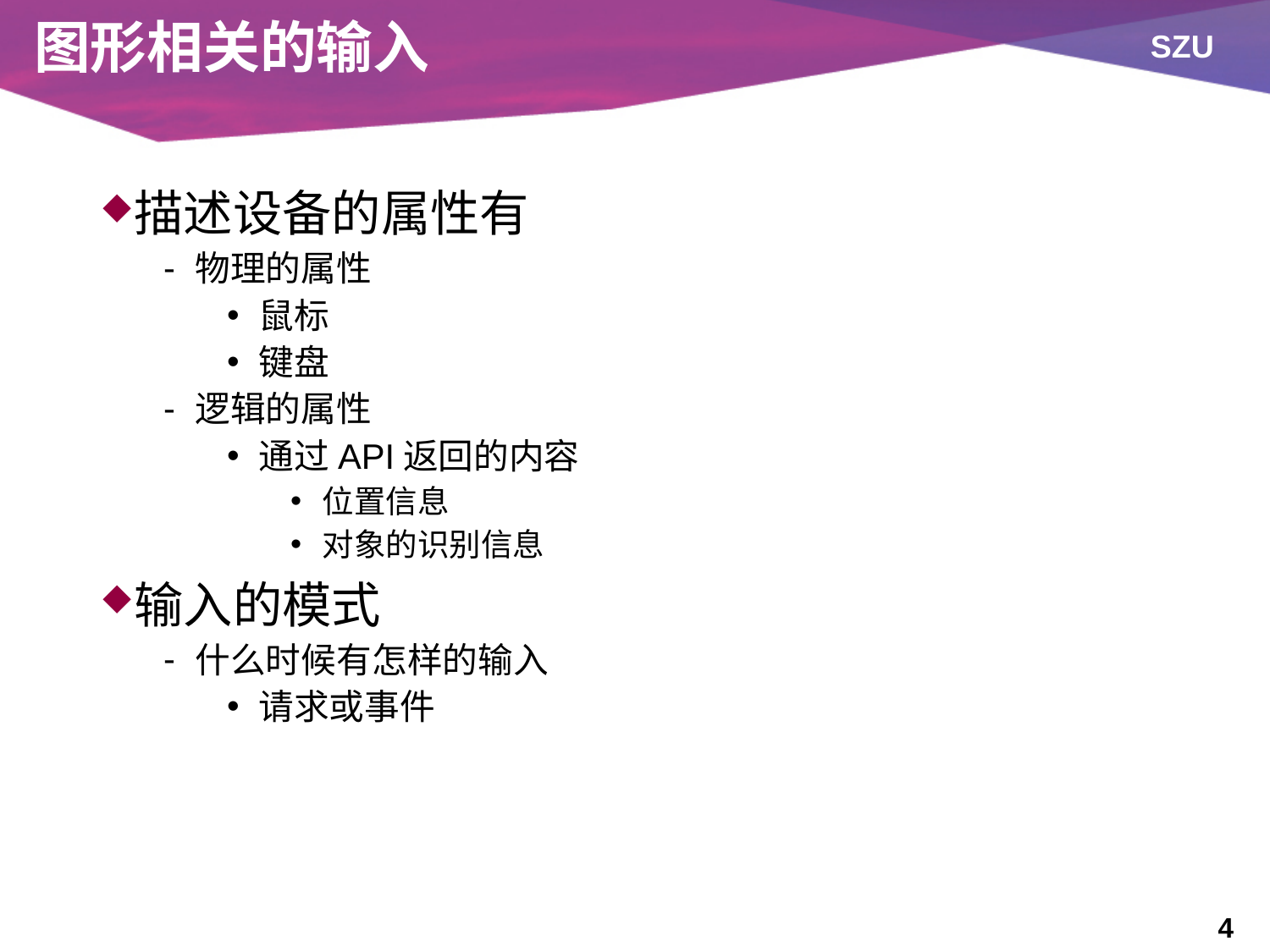

# 图形相关的输入
描述设备的属性有
物理的属性
鼠标
键盘
逻辑的属性
通过API返回的内容
位置信息
对象的识别信息
输入的模式
什么时候有怎样的输入
请求或事件
4